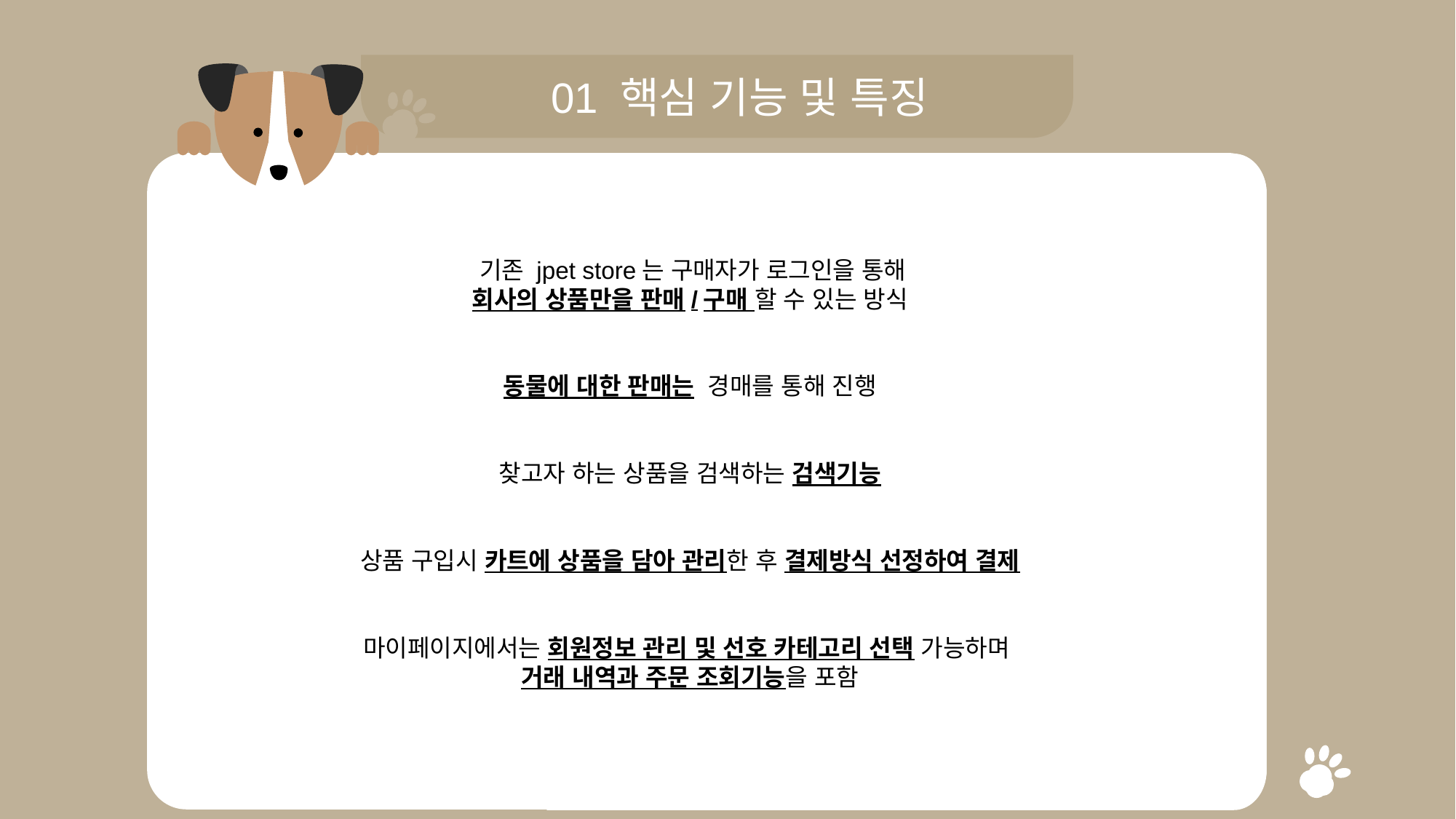

01 핵심 기능 및 특징

 기존 jpet store는 구매자가 로그인을 통해
회사의 상품만을 판매/구매 할 수 있는 방식

동물에 대한 판매는  경매를 통해 진행

찾고자 하는 상품을 검색하는 검색기능

상품 구입시 카트에 상품을 담아 관리한 후 결제방식 선정하여 결제

마이페이지에서는 회원정보 관리 및 선호 카테고리 선택 가능하며
거래 내역과 주문 조회기능을 포함

Add Diary

Edit Diary